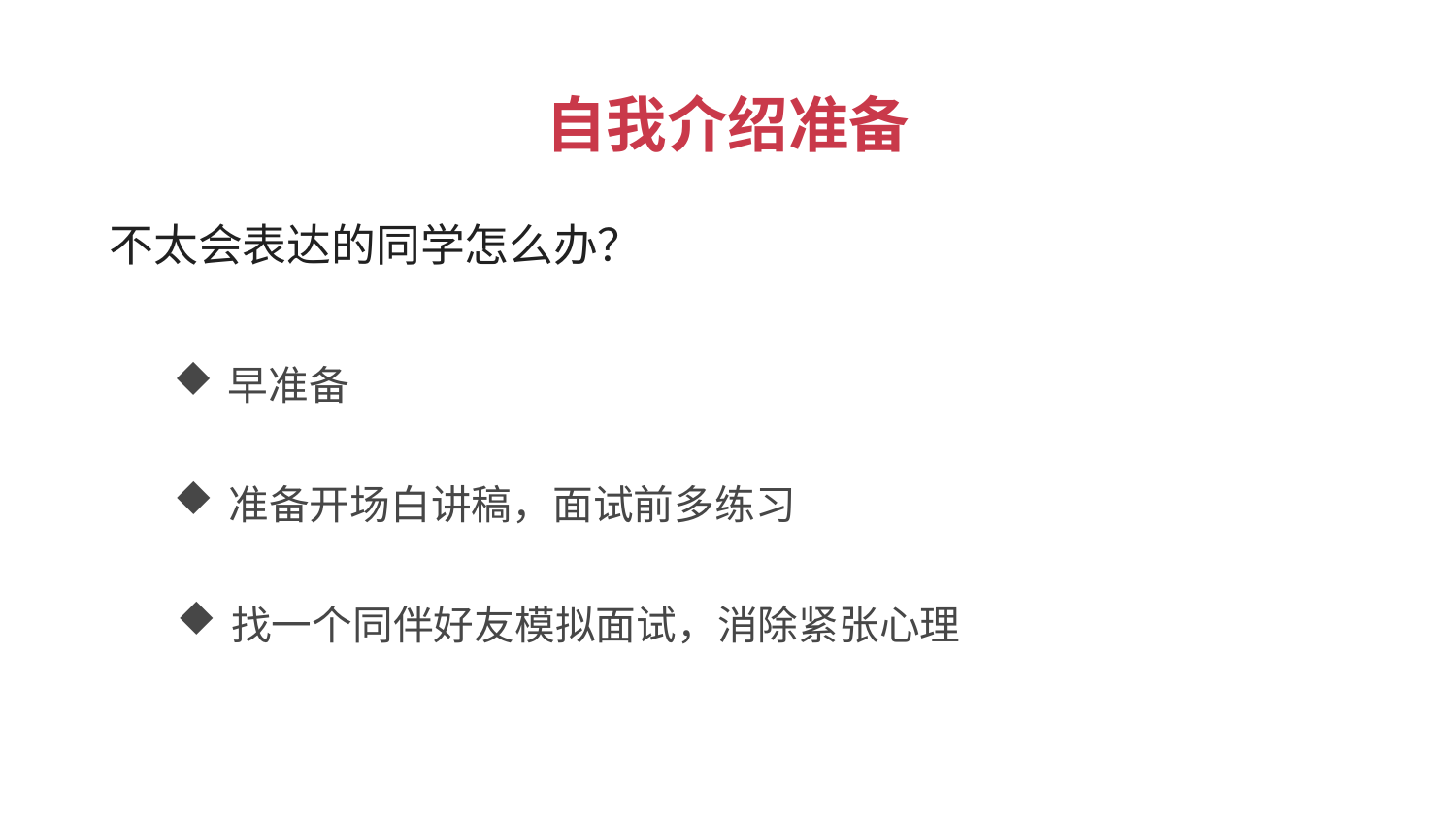

自我介绍准备
 不太会表达的同学怎么办？
早准备
准备开场白讲稿，面试前多练习
找一个同伴好友模拟面试，消除紧张心理